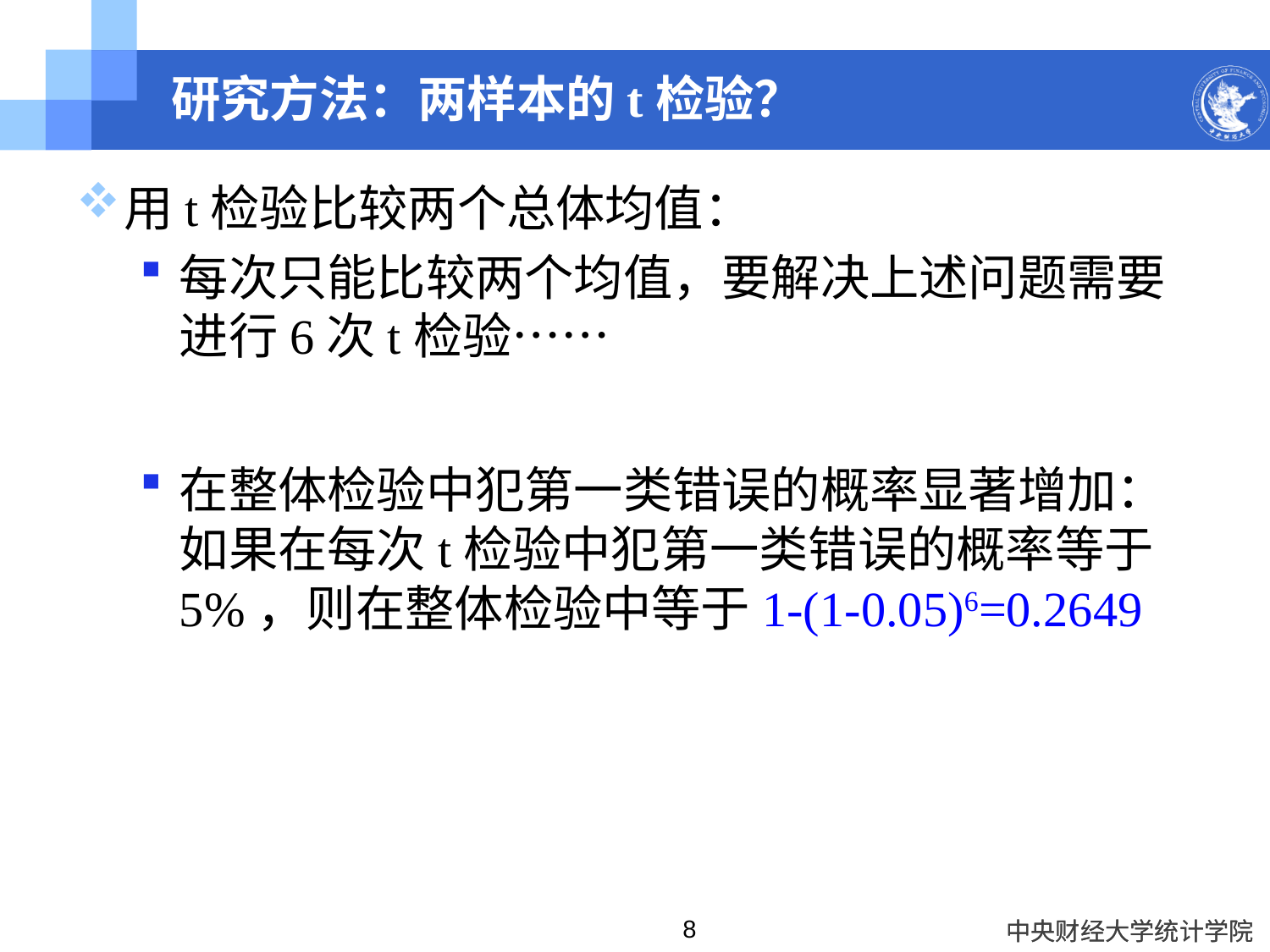

# 研究方法：两样本的t检验？
用t检验比较两个总体均值：
每次只能比较两个均值，要解决上述问题需要进行6次t检验……

在整体检验中犯第一类错误的概率显著增加：
如果在每次t检验中犯第一类错误的概率等于5%，则在整体检验中等于1-(1-0.05)6=0.2649

8